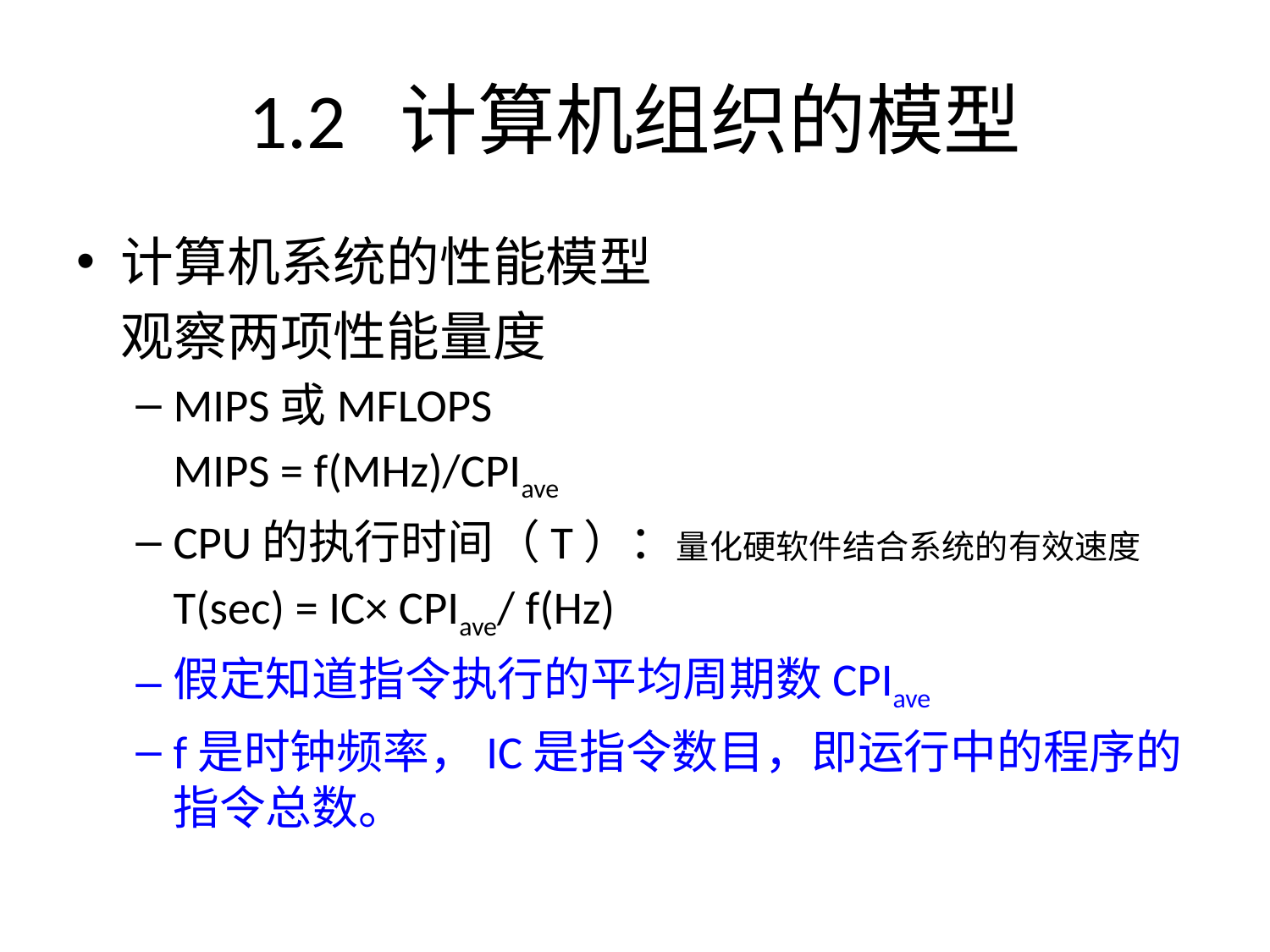

# 1.2  计算机组织的模型
计算机系统的性能模型
	观察两项性能量度
MIPS或MFLOPS
	MIPS = f(MHz)/CPIave
CPU的执行时间（T）：量化硬软件结合系统的有效速度
	T(sec) = IC× CPIave/ f(Hz)
假定知道指令执行的平均周期数CPIave
f是时钟频率，IC是指令数目，即运行中的程序的指令总数。